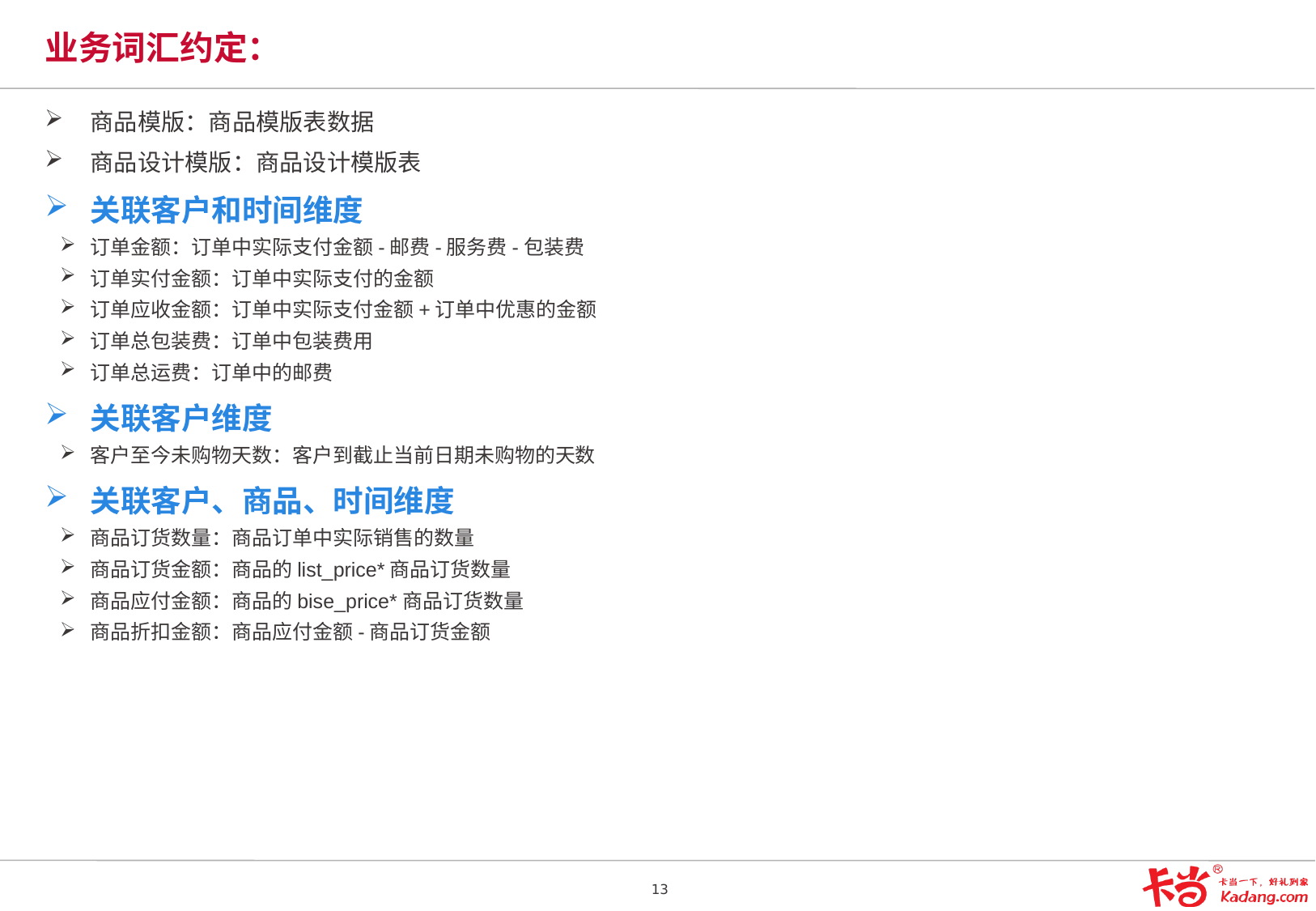

# 业务词汇约定：
商品模版：商品模版表数据
商品设计模版：商品设计模版表
关联客户和时间维度
订单金额：订单中实际支付金额-邮费-服务费-包装费
订单实付金额：订单中实际支付的金额
订单应收金额：订单中实际支付金额+订单中优惠的金额
订单总包装费：订单中包装费用
订单总运费：订单中的邮费
关联客户维度
客户至今未购物天数：客户到截止当前日期未购物的天数
关联客户、商品、时间维度
商品订货数量：商品订单中实际销售的数量
商品订货金额：商品的list_price*商品订货数量
商品应付金额：商品的bise_price*商品订货数量
商品折扣金额：商品应付金额-商品订货金额